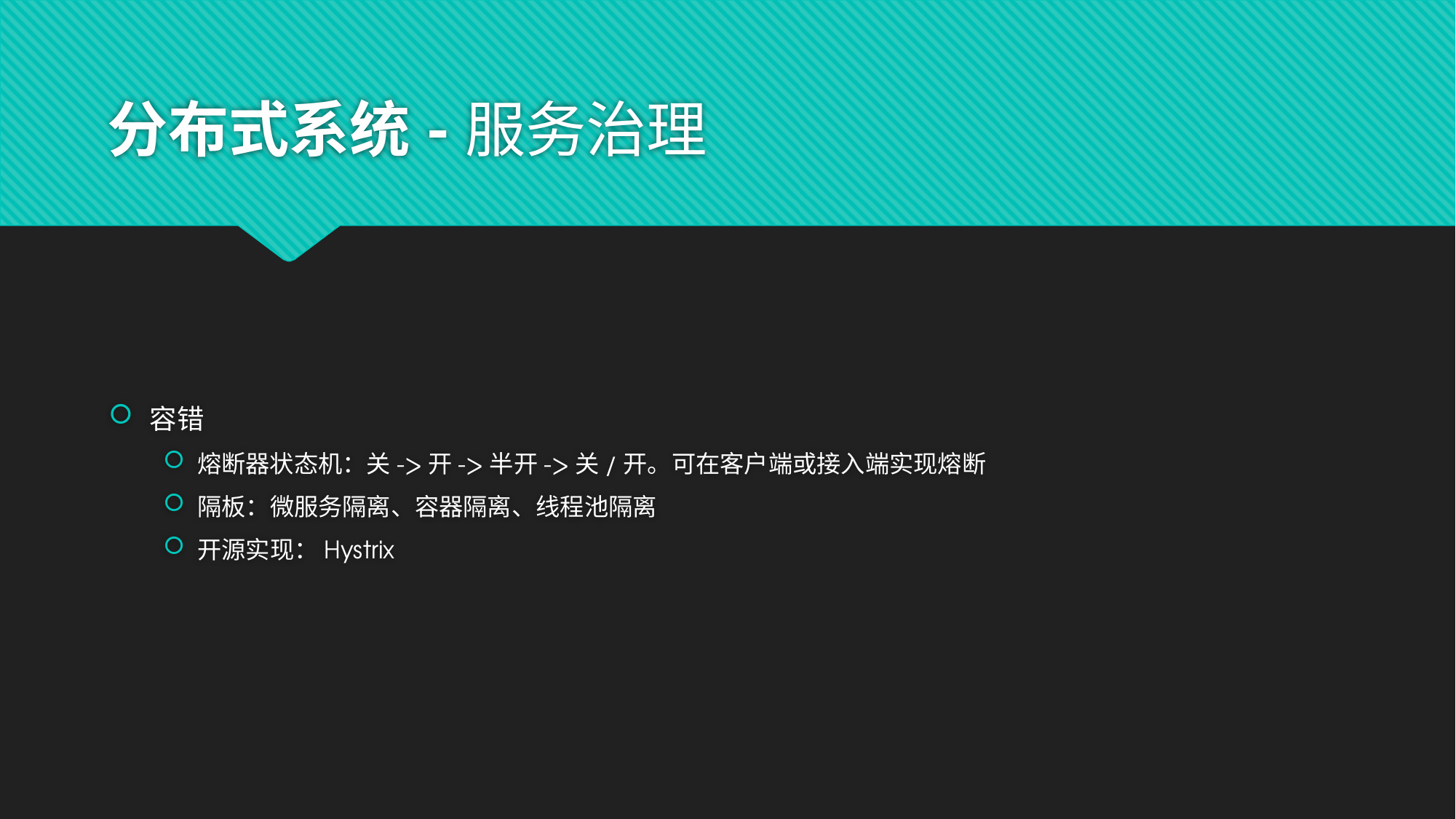

# 分布式系统-服务治理
容错
熔断器状态机：关->开->半开->关/开。可在客户端或接入端实现熔断
隔板：微服务隔离、容器隔离、线程池隔离
开源实现：Hystrix